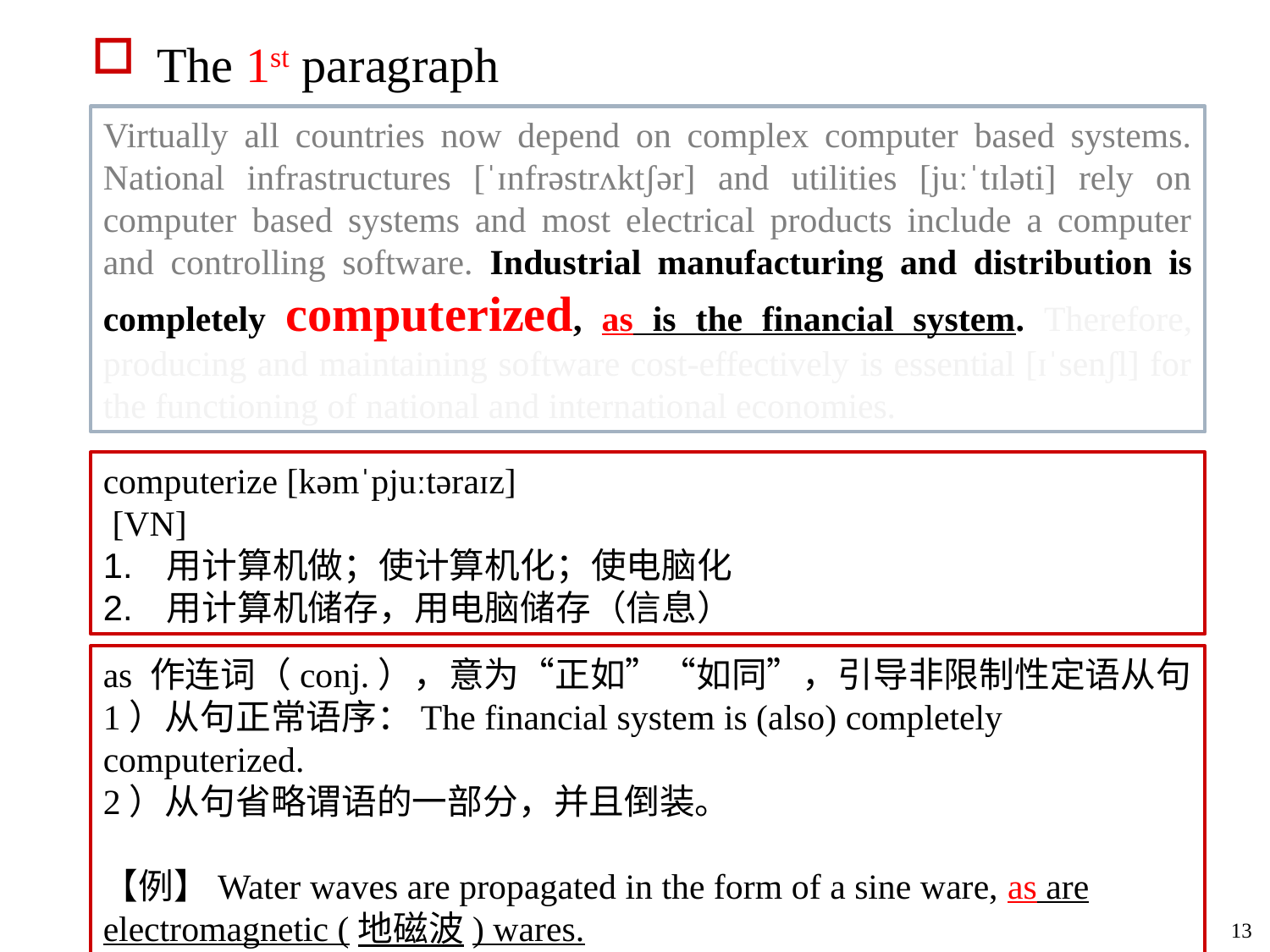

The 1st paragraph
Virtually all countries now depend on complex computer based systems. National infrastructures [ˈɪnfrəstrʌktʃər] and utilities [juːˈtɪləti] rely on computer based systems and most electrical products include a computer and controlling software. Industrial manufacturing and distribution is completely computerized, as is the financial system. Therefore, producing and maintaining software cost-effectively is essential [ɪˈsenʃl] for the functioning of national and international economies.
computerize [kəmˈpjuːtəraɪz]
 [VN]
用计算机做；使计算机化；使电脑化
用计算机储存，用电脑储存（信息）
as 作连词（conj.），意为“正如”“如同”，引导非限制性定语从句
1）从句正常语序：The financial system is (also) completely computerized.
2）从句省略谓语的一部分，并且倒装。

【例】Water waves are propagated in the form of a sine ware, as are electromagnetic (地磁波) wares.
13